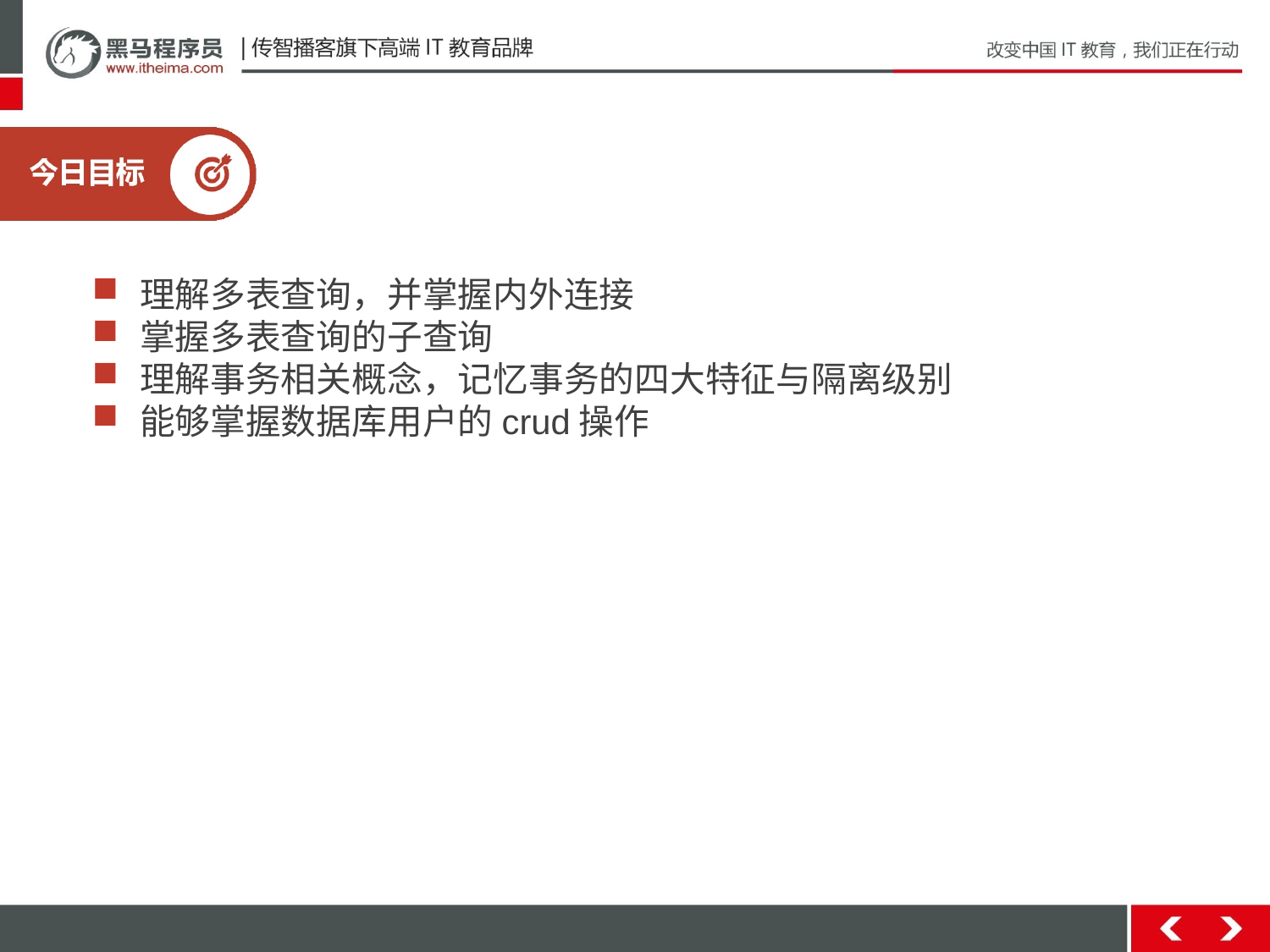

理解多表查询，并掌握内外连接
掌握多表查询的子查询
理解事务相关概念，记忆事务的四大特征与隔离级别
能够掌握数据库用户的crud操作